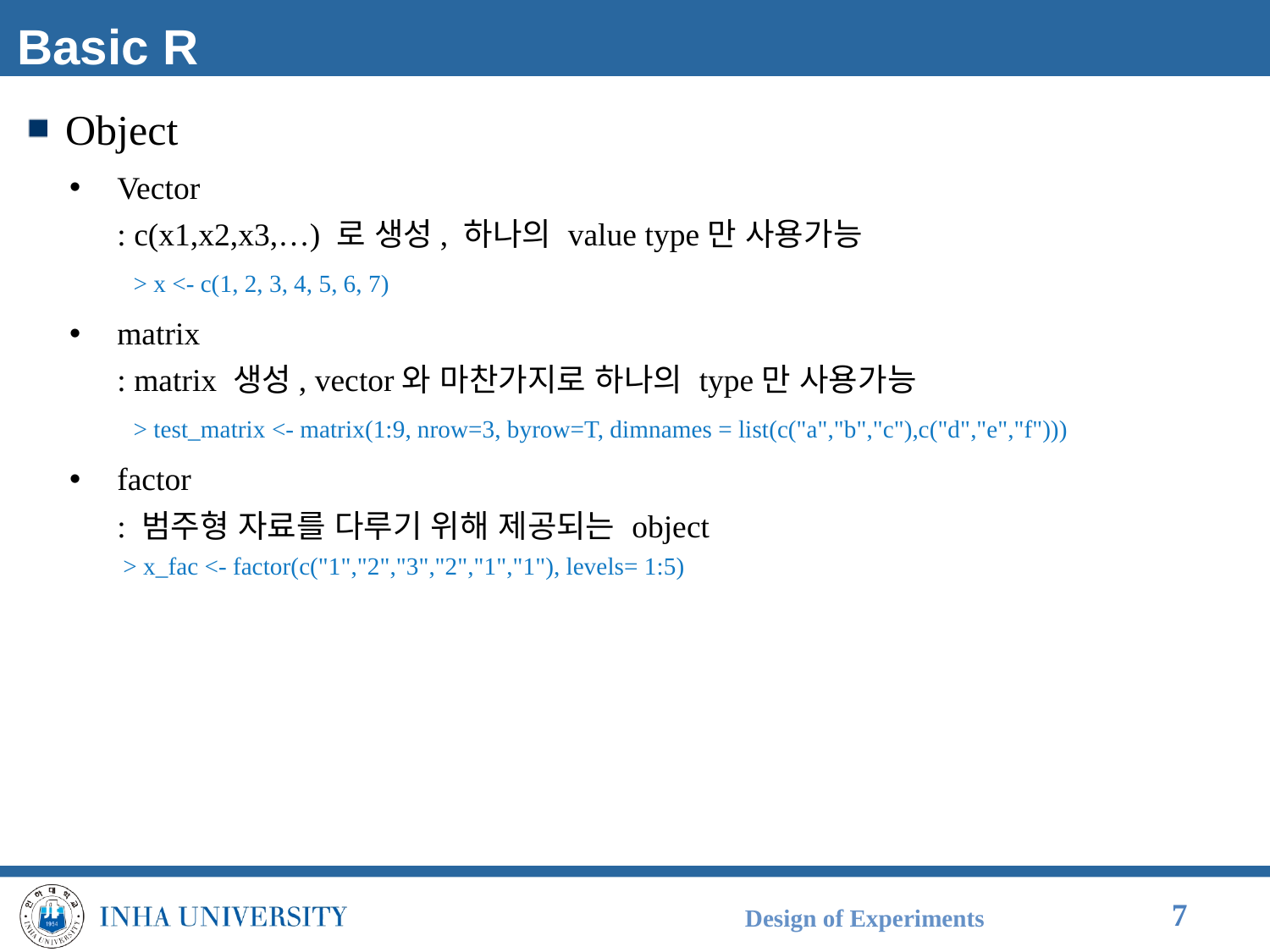

# Basic R
Object
Vector
: c(x1,x2,x3,…) 로 생성, 하나의 value type만 사용가능
 > x <- c(1, 2, 3, 4, 5, 6, 7)
matrix
: matrix 생성, vector와 마찬가지로 하나의 type만 사용가능
 > test_matrix <- matrix(1:9, nrow=3, byrow=T, dimnames = list(c("a","b","c"),c("d","e","f")))
factor
: 범주형 자료를 다루기 위해 제공되는 object
 > x_fac <- factor(c("1","2","3","2","1","1"), levels= 1:5)
Design of Experiments